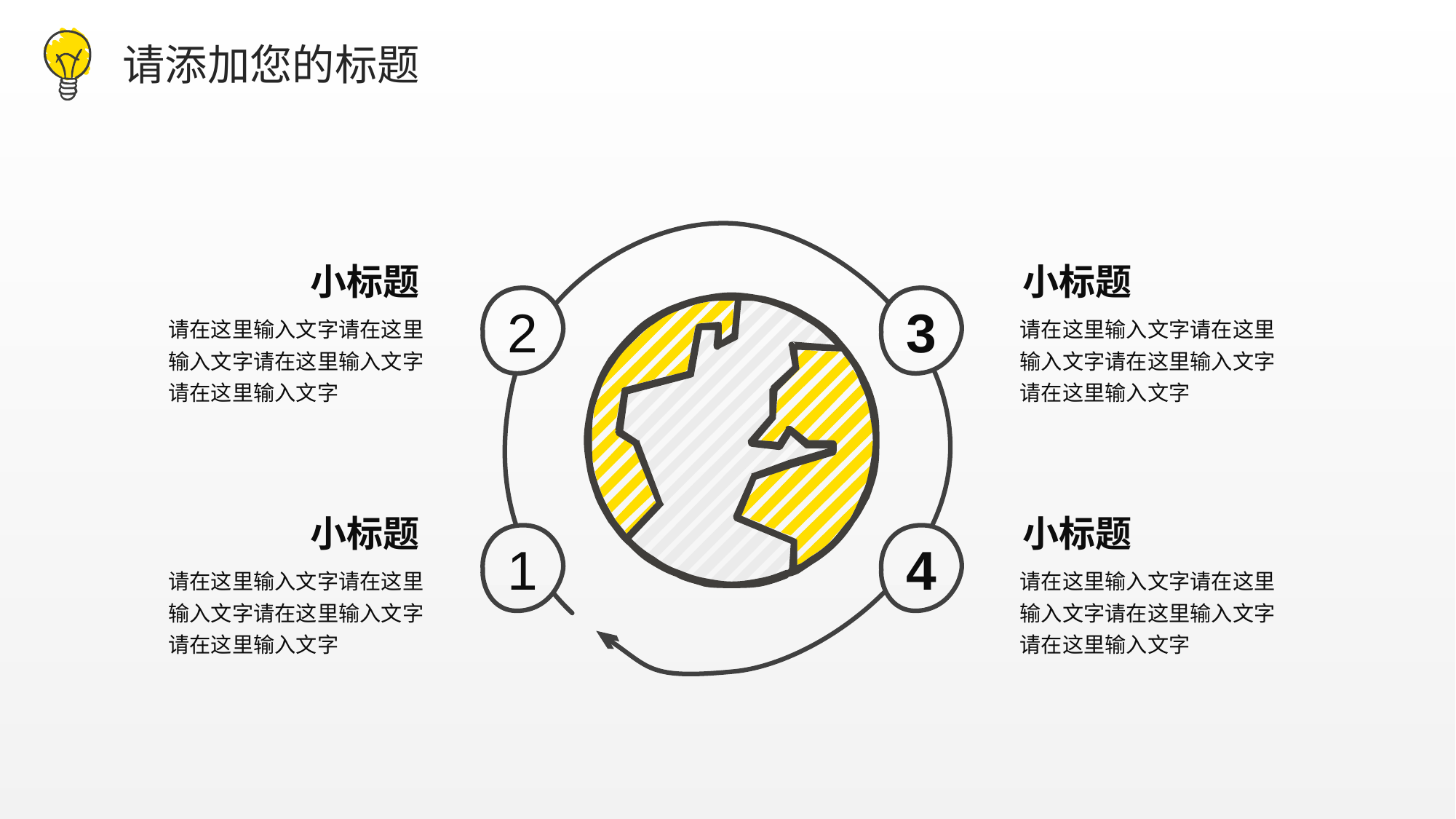

请添加您的标题

小标题
小标题
2
3

请在这里输入文字请在这里输入文字请在这里输入文字请在这里输入文字
请在这里输入文字请在这里输入文字请在这里输入文字请在这里输入文字
小标题
小标题
1
4
请在这里输入文字请在这里输入文字请在这里输入文字请在这里输入文字
请在这里输入文字请在这里输入文字请在这里输入文字请在这里输入文字